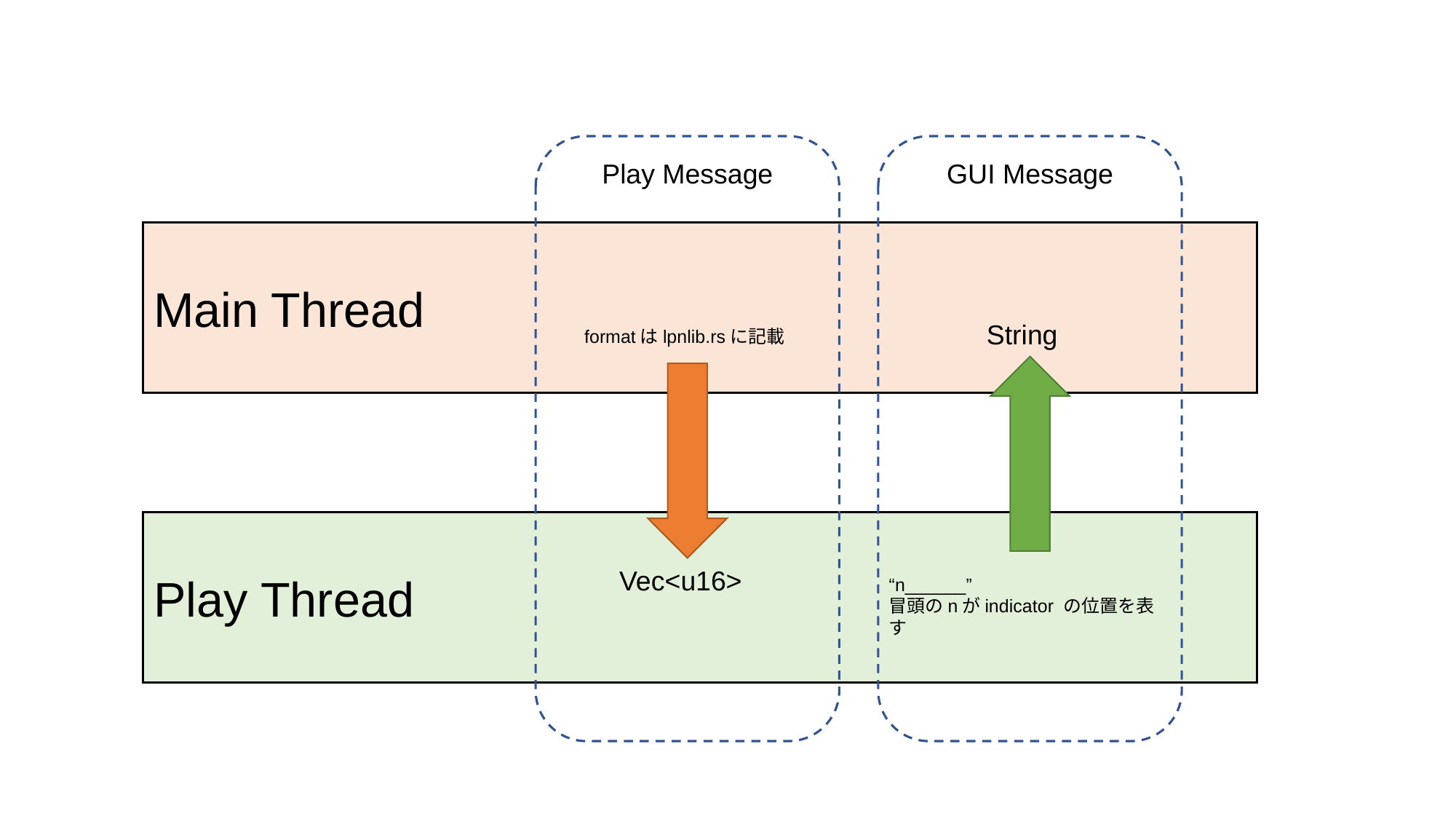

Play Message
GUI Message
Main Thread
String
formatはlpnlib.rsに記載

Play Thread
Vec<u16>
“n______”
冒頭のnがindicator の位置を表す